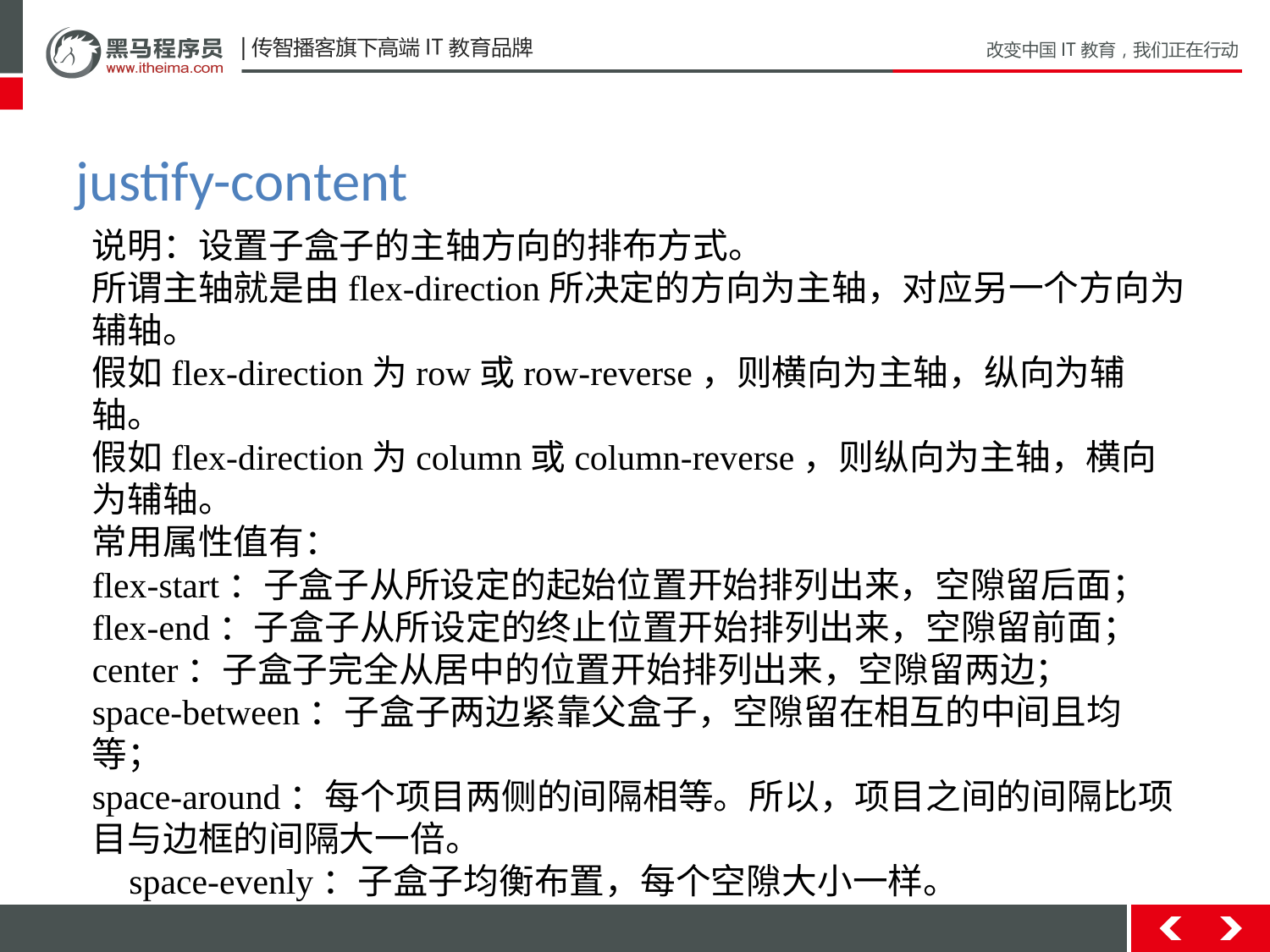

justify-content
说明：设置子盒子的主轴方向的排布方式。所谓主轴就是由flex-direction所决定的方向为主轴，对应另一个方向为辅轴。假如flex-direction为row或row-reverse，则横向为主轴，纵向为辅轴。假如flex-direction为column或column-reverse，则纵向为主轴，横向为辅轴。常用属性值有：flex-start：子盒子从所设定的起始位置开始排列出来，空隙留后面；flex-end：子盒子从所设定的终止位置开始排列出来，空隙留前面；center：子盒子完全从居中的位置开始排列出来，空隙留两边；space-between：子盒子两边紧靠父盒子，空隙留在相互的中间且均等；space-around：每个项目两侧的间隔相等。所以，项目之间的间隔比项目与边框的间隔大一倍。space-evenly：子盒子均衡布置，每个空隙大小一样。